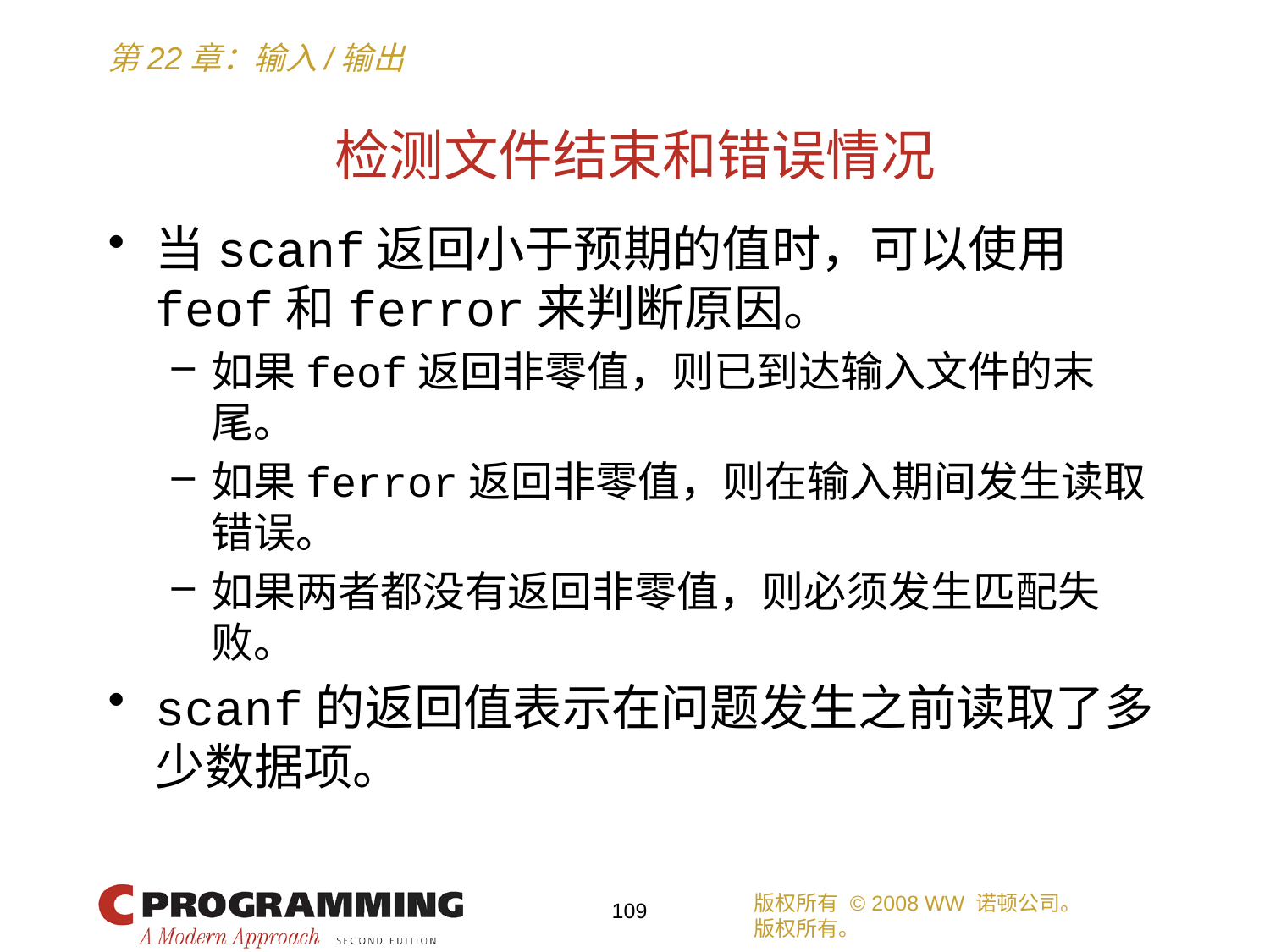

# 检测文件结束和错误情况
当scanf返回小于预期的值时，可以使用feof和ferror来判断原因。
如果feof返回非零值，则已到达输入文件的末尾。
如果ferror返回非零值，则在输入期间发生读取错误。
如果两者都没有返回非零值，则必须发生匹配失败。
scanf的返回值表示在问题发生之前读取了多少数据项。

版权所有 © 2008 WW 诺顿公司。
版权所有。
109